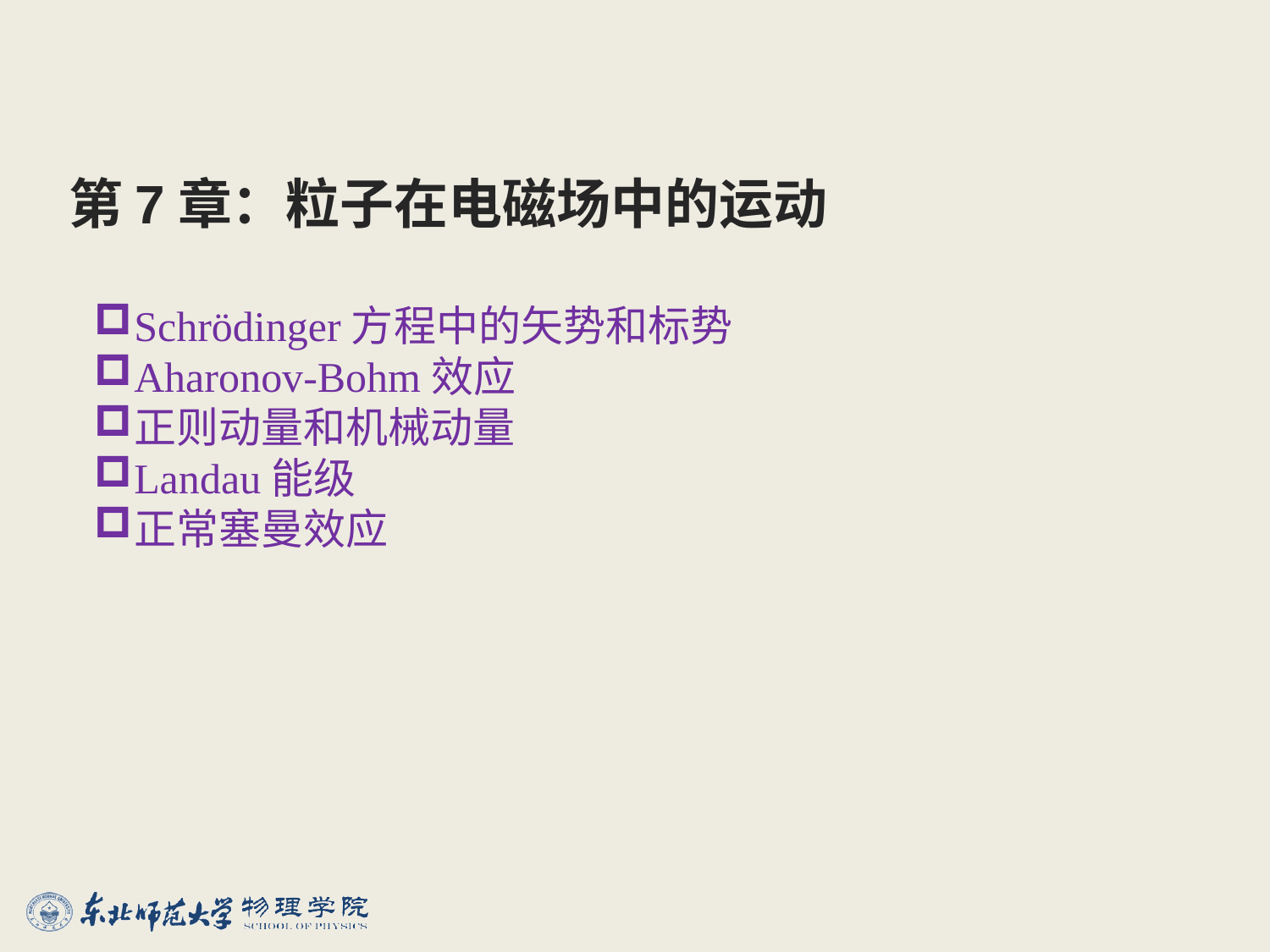

# 第7章：粒子在电磁场中的运动
Schrödinger方程中的矢势和标势
Aharonov-Bohm效应
正则动量和机械动量
Landau能级
正常塞曼效应